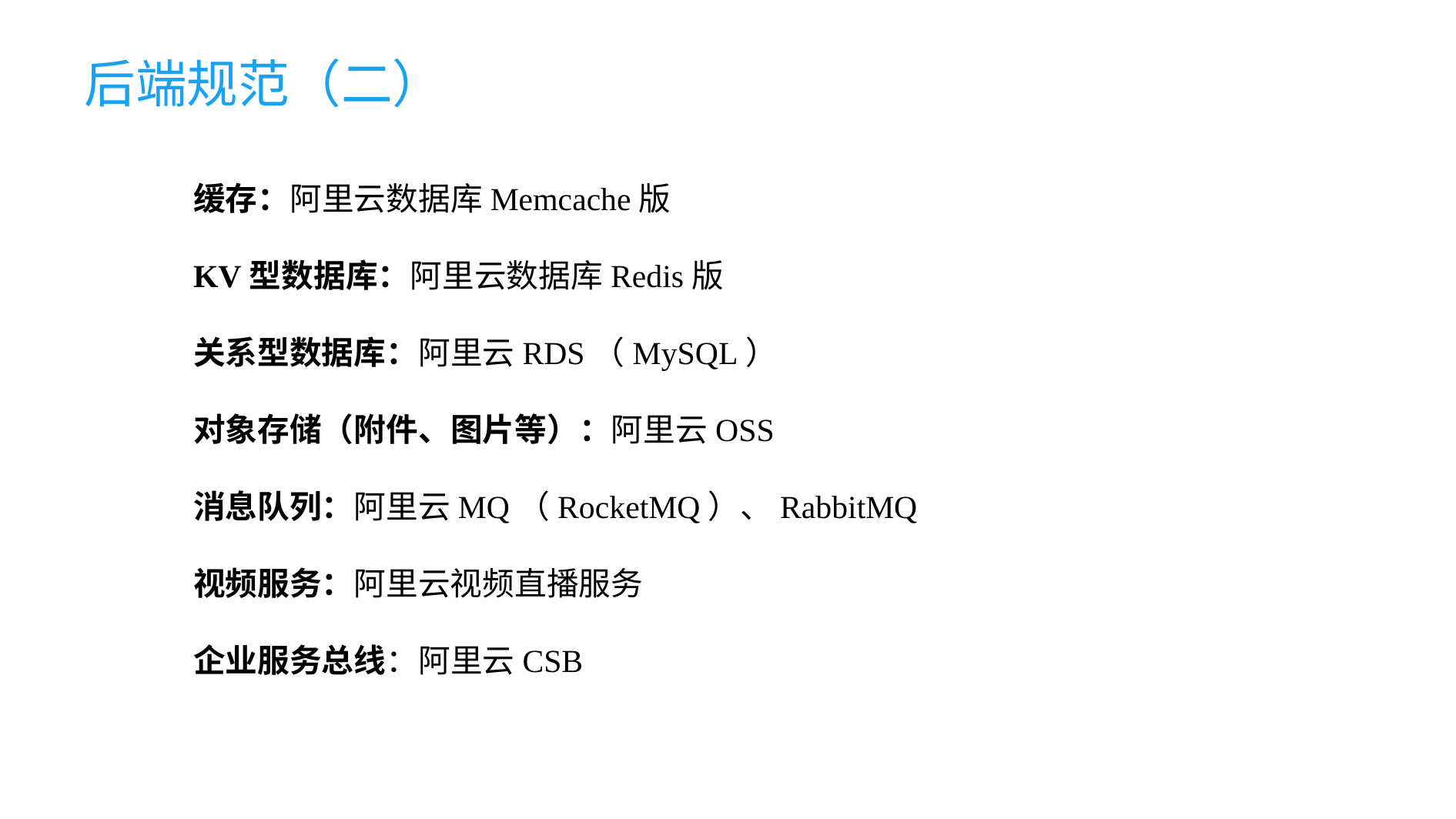

# 后端规范（二）
缓存：阿里云数据库Memcache版

KV型数据库：阿里云数据库Redis版

关系型数据库：阿里云RDS（MySQL）

对象存储（附件、图片等）：阿里云OSS

消息队列：阿里云MQ（RocketMQ）、RabbitMQ

视频服务：阿里云视频直播服务

企业服务总线：阿里云CSB